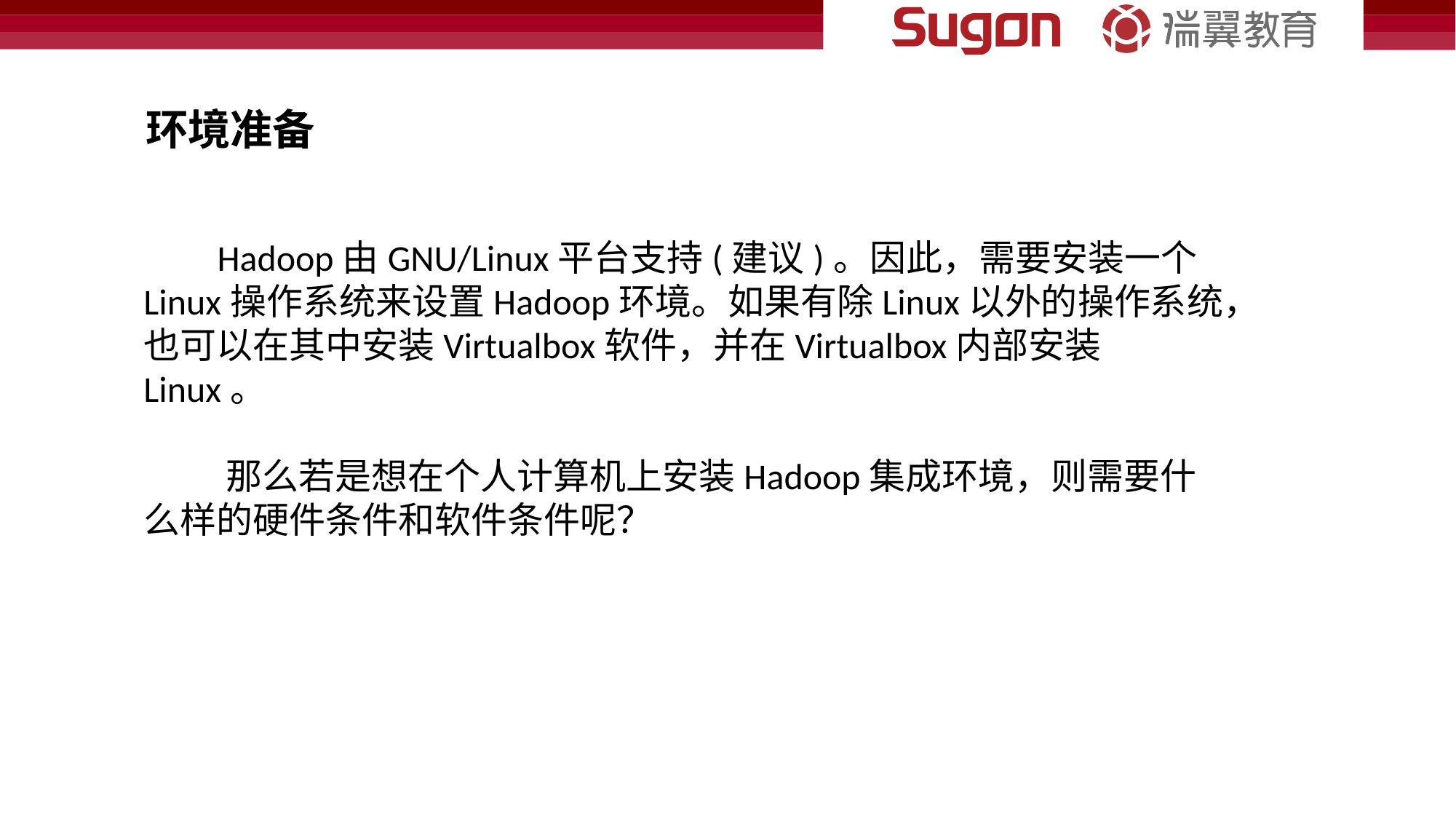

环境准备
         Hadoop由GNU/Linux平台支持(建议)。因此，需要安装一个Linux操作系统来设置Hadoop环境。如果有除Linux以外的操作系统，也可以在其中安装Virtualbox软件，并在Virtualbox内部安装Linux。

         那么若是想在个人计算机上安装Hadoop集成环境，则需要什么样的硬件条件和软件条件呢？